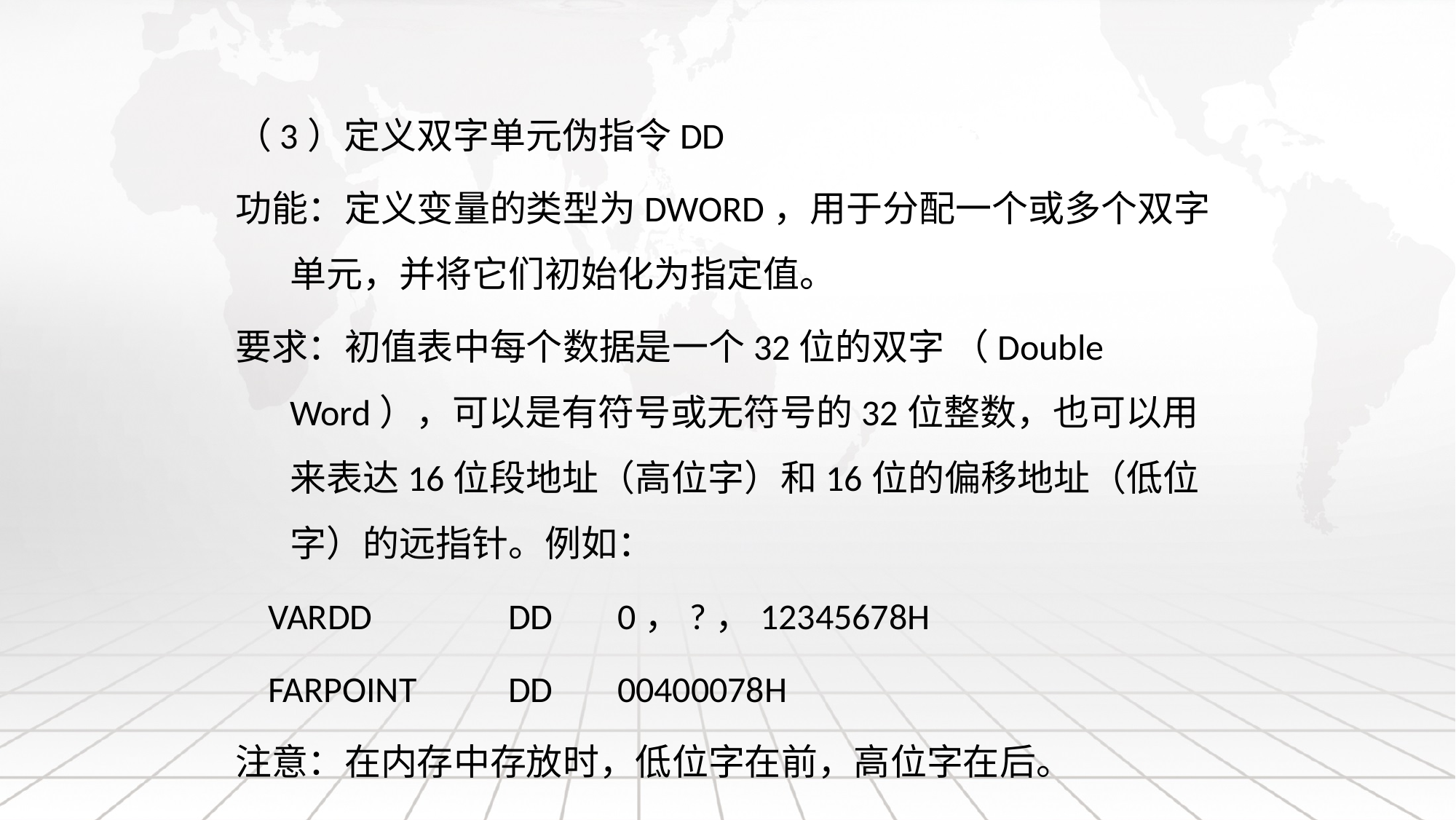

（3）定义双字单元伪指令DD
功能：定义变量的类型为DWORD，用于分配一个或多个双字单元，并将它们初始化为指定值。
要求：初值表中每个数据是一个32位的双字 （Double Word），可以是有符号或无符号的32位整数，也可以用来表达16位段地址（高位字）和16位的偏移地址（低位字）的远指针。例如：
    vardd		DD	0，?，12345678h
    farpoint	DD	00400078h
注意：在内存中存放时，低位字在前，高位字在后。